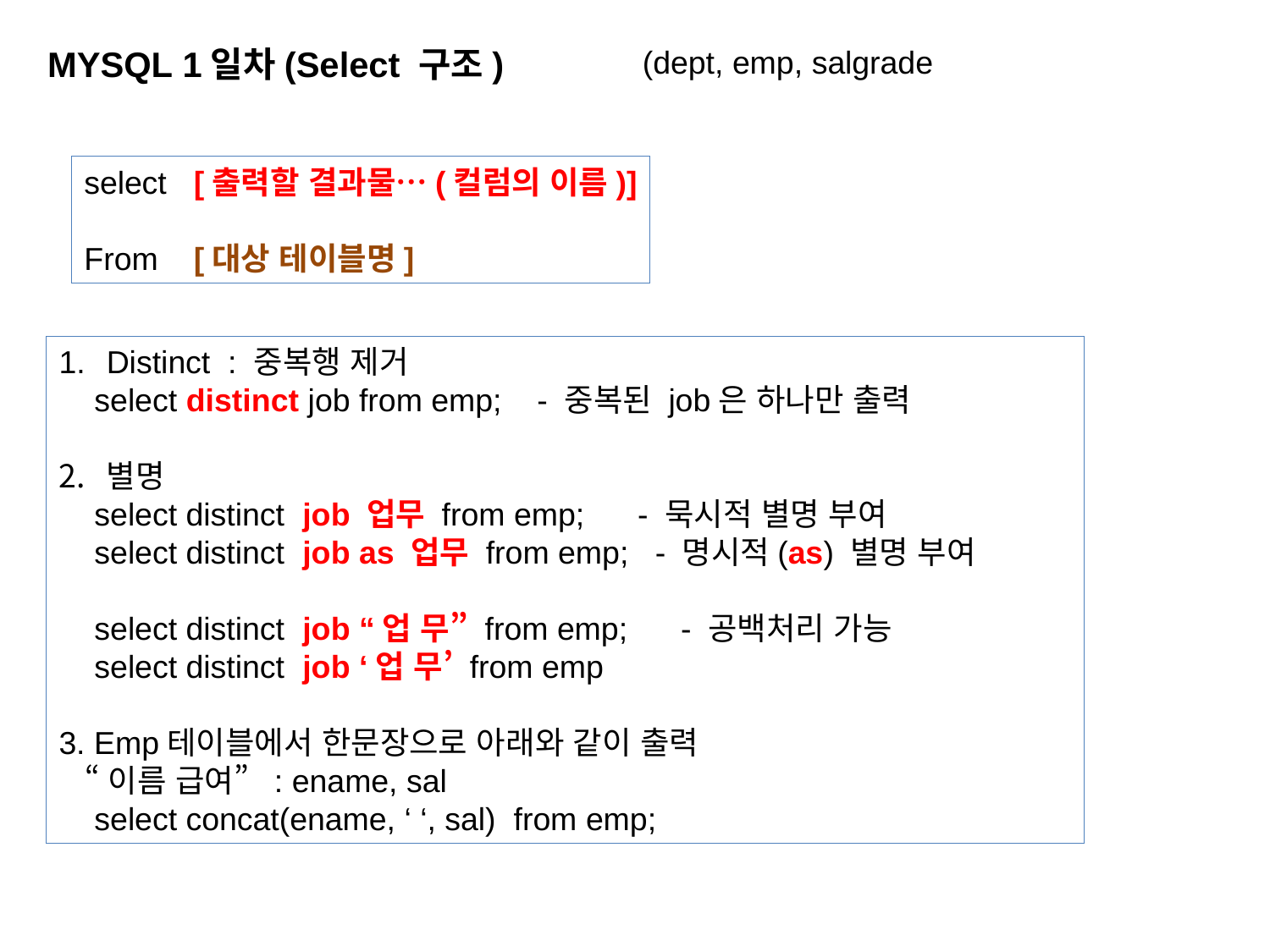

MYSQL 1일차(Select 구조)
(dept, emp, salgrade
select   [출력할 결과물…(컬럼의 이름)]

From    [대상 테이블명]
Distinct  : 중복행 제거
    select distinct job from emp;    - 중복된 job은 하나만 출력

별명
    select distinct  job 업무 from emp;      - 묵시적 별명 부여
    select distinct  job as 업무 from emp;   - 명시적(as) 별명 부여

    select distinct  job “업 무” from emp;      - 공백처리 가능
    select distinct  job ‘업 무’ from emp

3. Emp테이블에서 한문장으로 아래와 같이 출력
   “이름 급여”  : ename, sal
    select concat(ename, ‘ ‘, sal)  from emp;